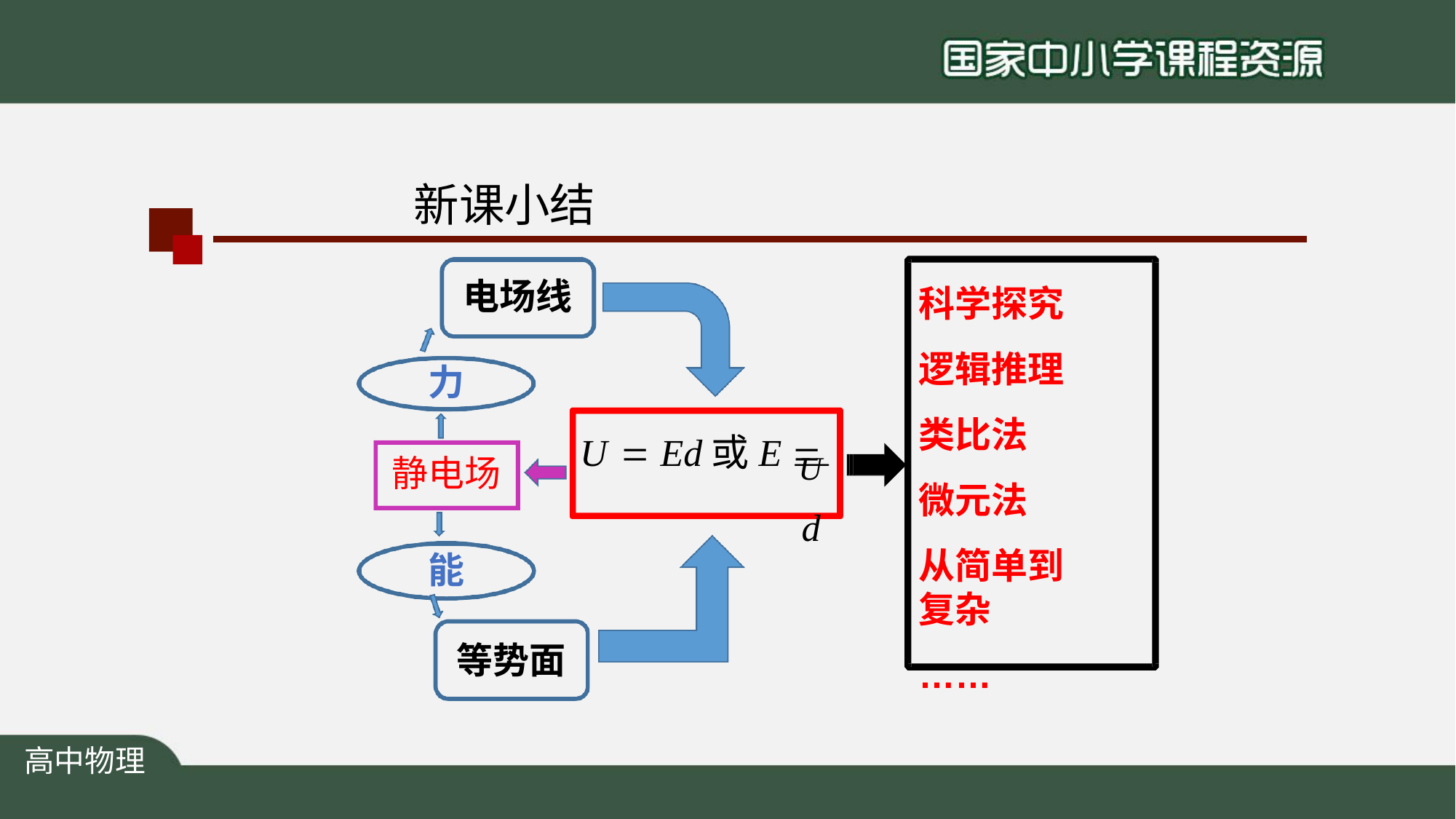

# 新课小结

科学探究 逻辑推理 类比法 微元法
从简单到复杂
……
电场线
力
U = Ed或E = U
d

静电场

能

等势面
高中物理